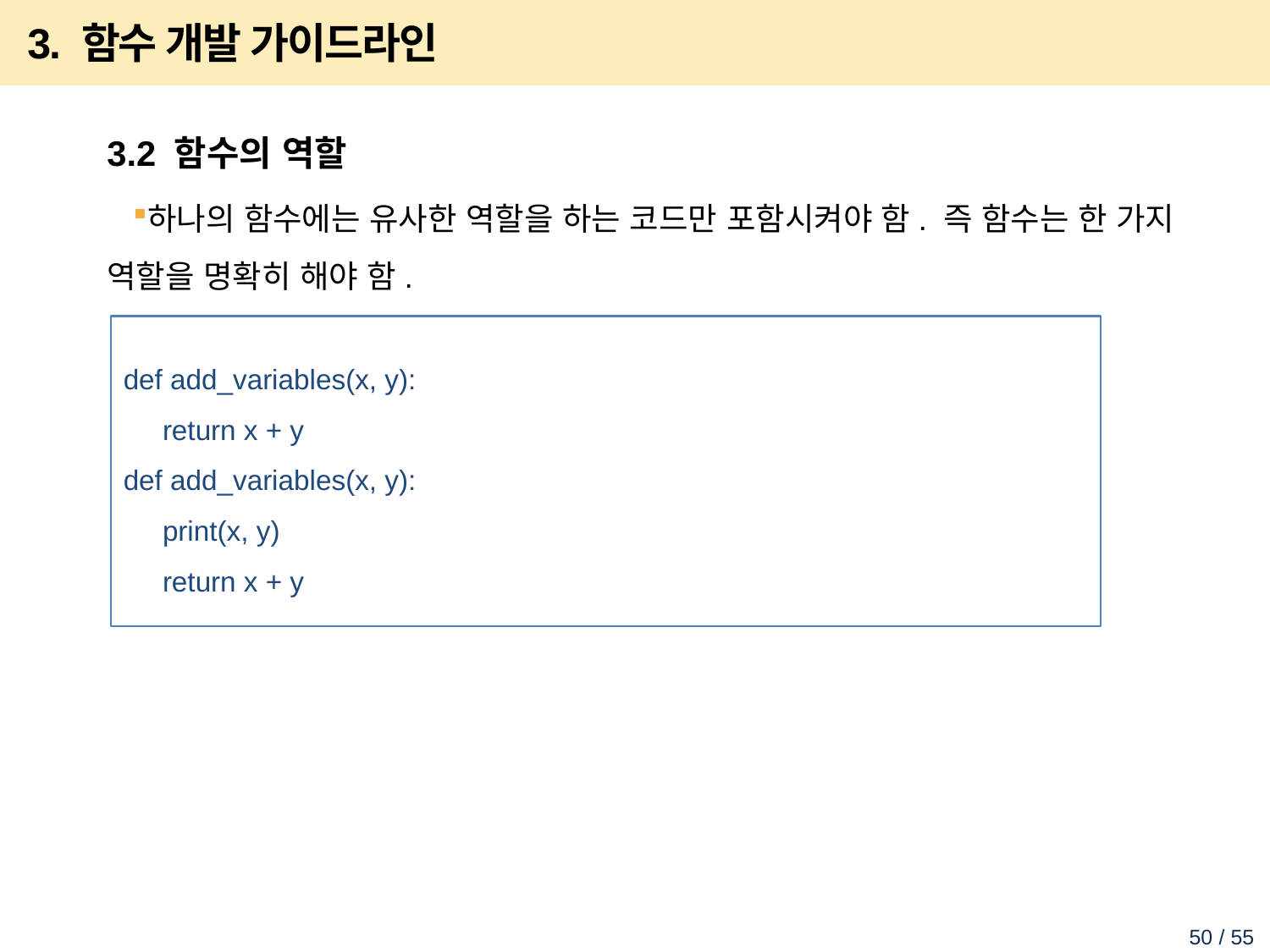

# 3. 함수 개발 가이드라인
3.2 함수의 역할
하나의 함수에는 유사한 역할을 하는 코드만 포함시켜야 함. 즉 함수는 한 가지 역할을 명확히 해야 함.

def add_variables(x, y):
     return x + y
def add_variables(x, y):
     print(x, y)
     return x + y